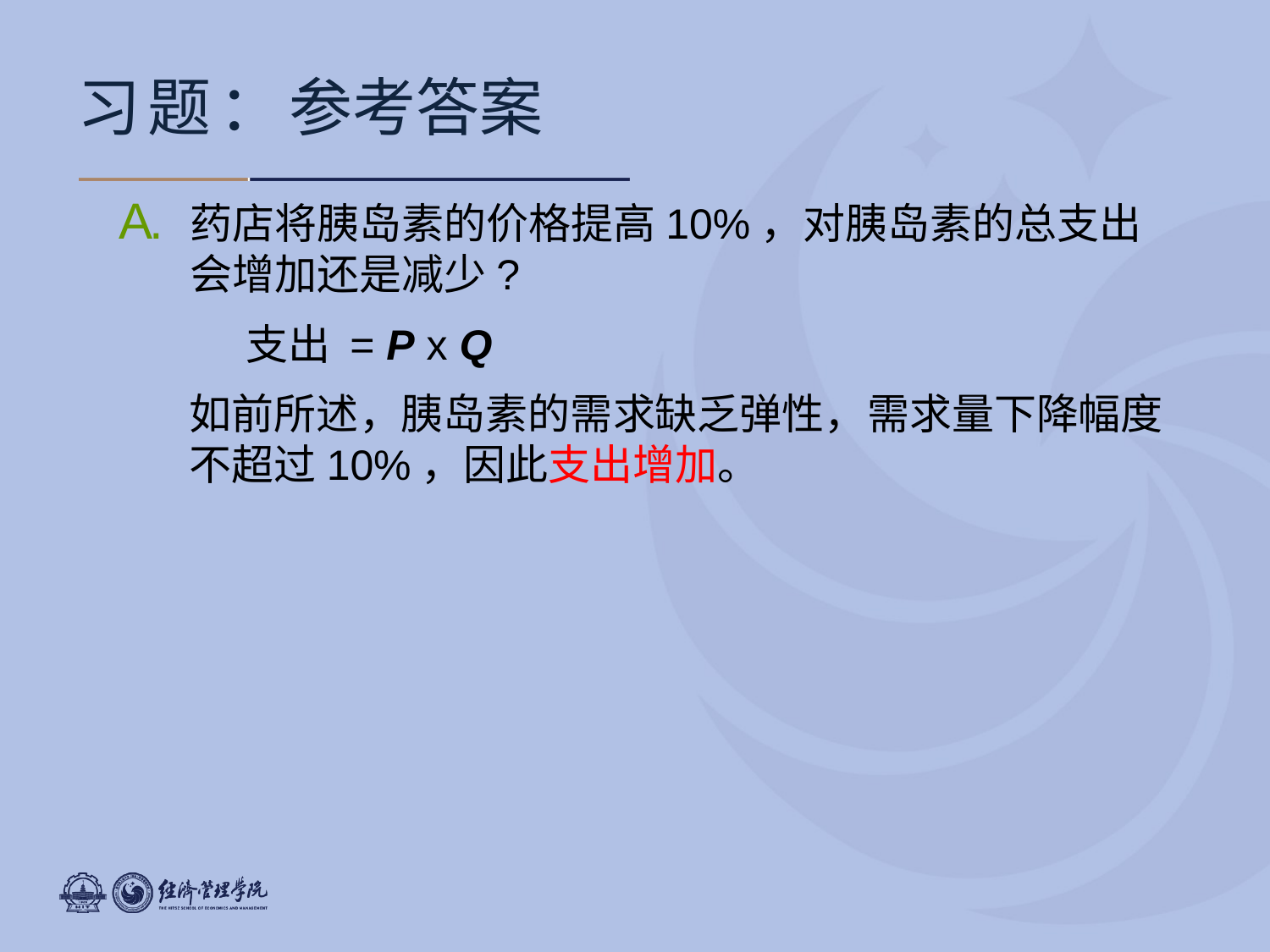

习题：参考答案
药店将胰岛素的价格提高10%，对胰岛素的总支出会增加还是减少?
	支出 = P x Q
	如前所述，胰岛素的需求缺乏弹性，需求量下降幅度不超过10%，因此支出增加。